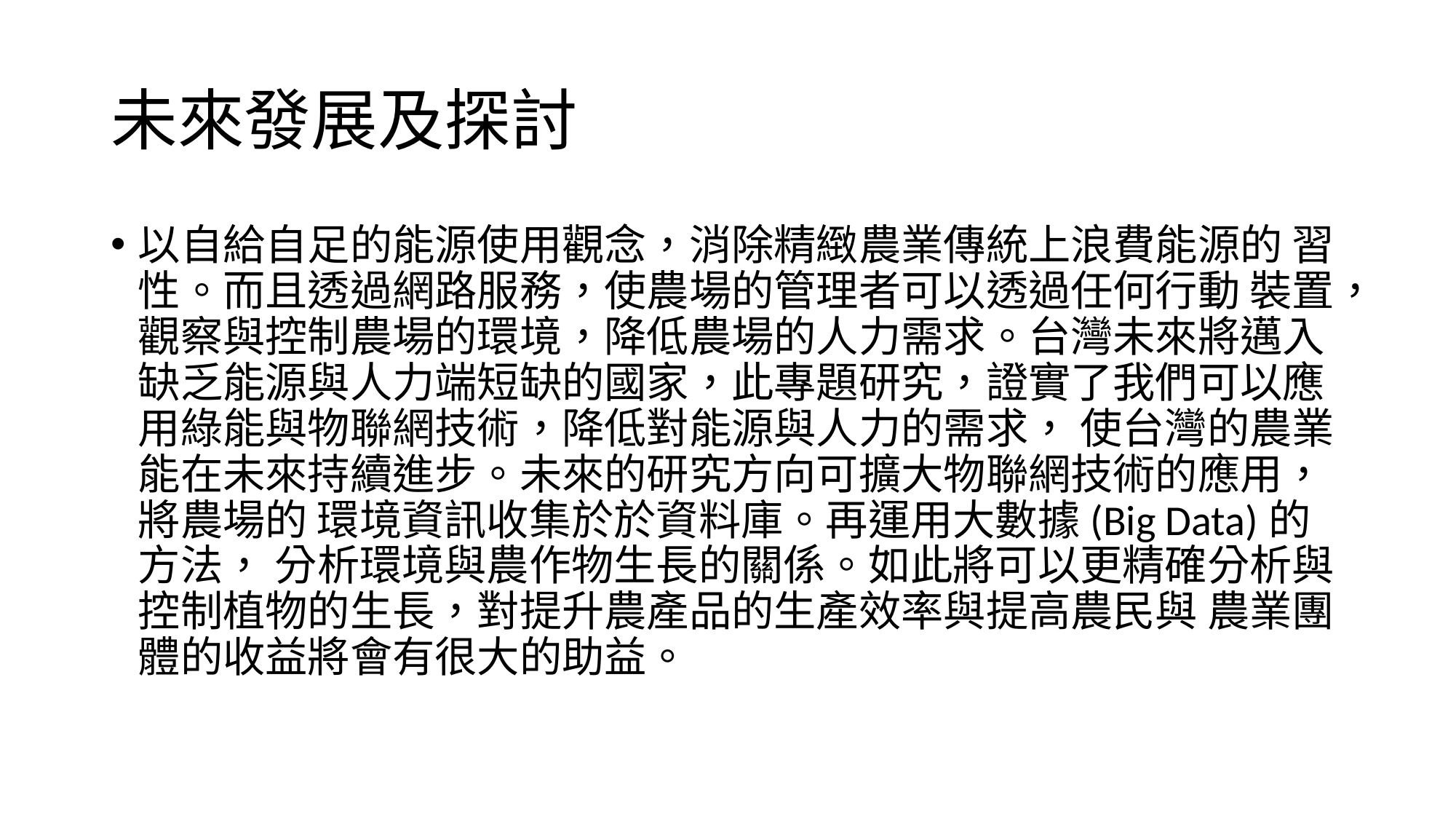

# 未來發展及探討
以自給自足的能源使用觀念，消除精緻農業傳統上浪費能源的 習性。而且透過網路服務，使農場的管理者可以透過任何行動 裝置，觀察與控制農場的環境，降低農場的人力需求。台灣未來將邁入缺乏能源與人力端短缺的國家，此專題研究，證實了我們可以應用綠能與物聯網技術，降低對能源與人力的需求， 使台灣的農業能在未來持續進步。未來的研究方向可擴大物聯網技術的應用，將農場的 環境資訊收集於於資料庫。再運用大數據(Big Data)的方法， 分析環境與農作物生長的關係。如此將可以更精確分析與 控制植物的生長，對提升農產品的生產效率與提高農民與 農業團體的收益將會有很大的助益。